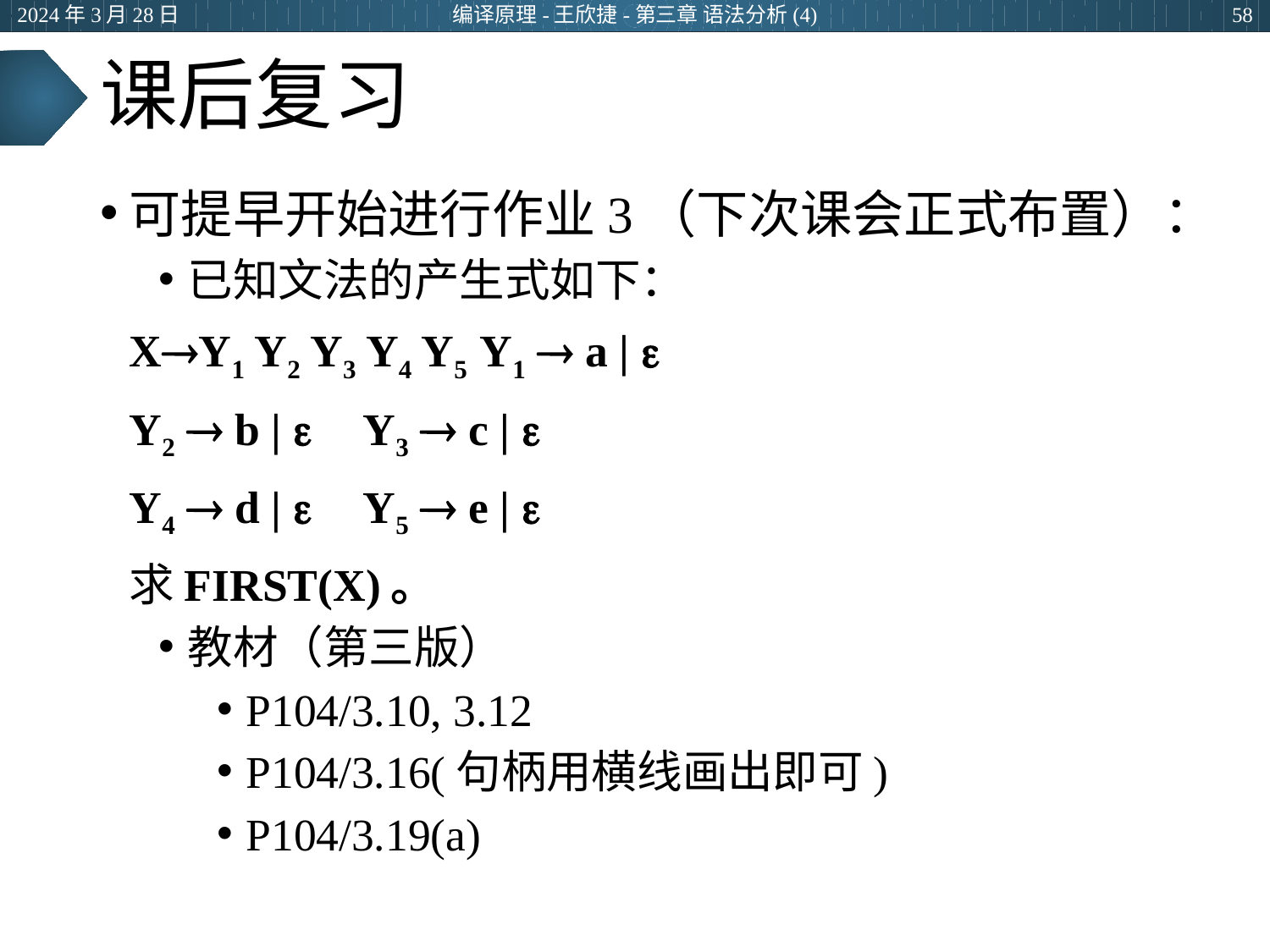

2024年3月28日
编译原理-王欣捷-第三章 语法分析(4)
58
# 课后复习
可提早开始进行作业3（下次课会正式布置）：
已知文法的产生式如下：
 		X→Y1 Y2 Y3 Y4 Y5		Y1 → a | ε
		Y2 → b | ε				Y3 → c | ε
		Y4 → d | ε				Y5 → e | ε
		求FIRST(X)。
教材（第三版）
P104/3.10, 3.12
P104/3.16(句柄用横线画出即可)
P104/3.19(a)